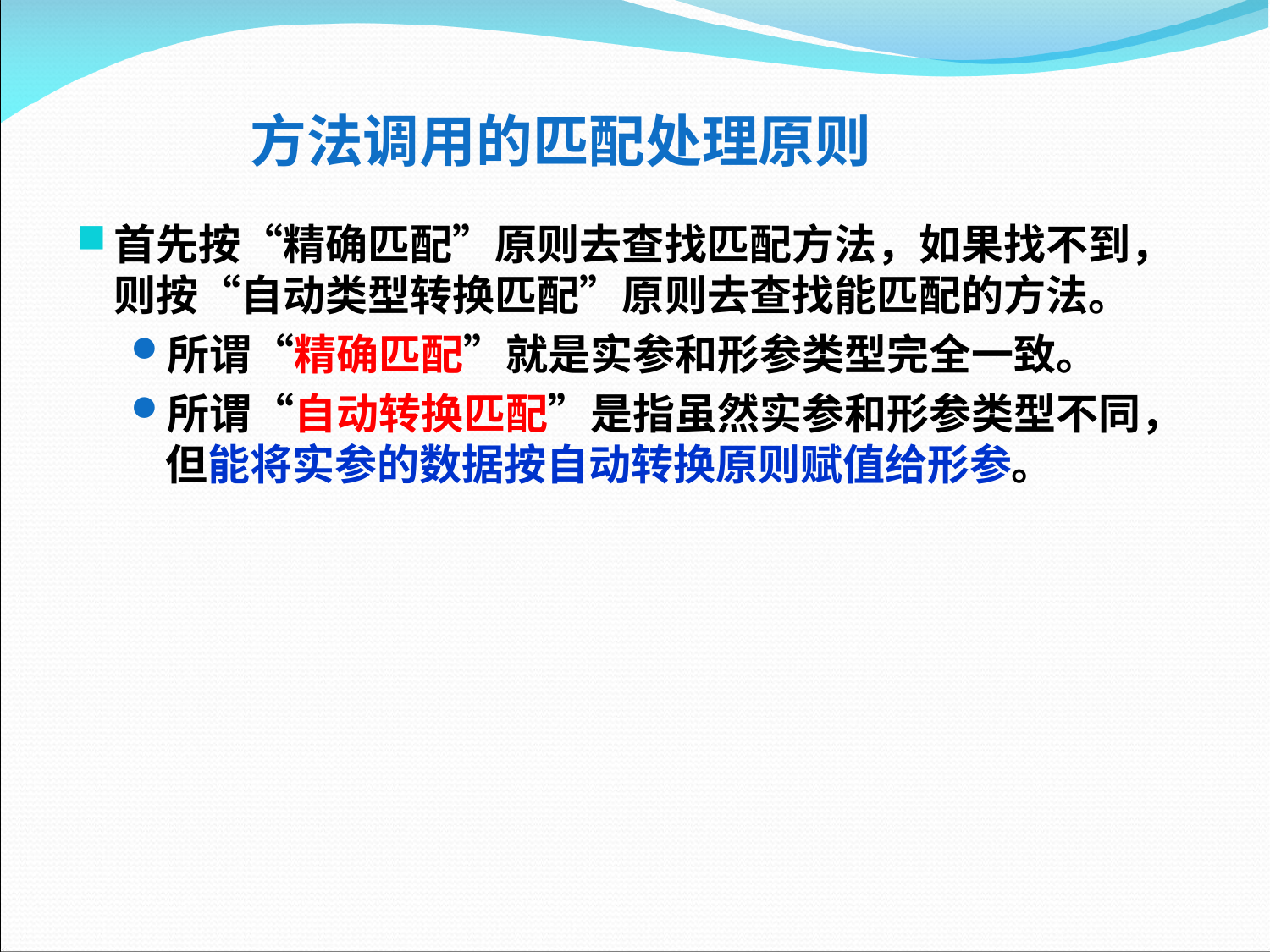

方法调用的匹配处理原则
首先按“精确匹配”原则去查找匹配方法，如果找不到，则按“自动类型转换匹配”原则去查找能匹配的方法。
所谓“精确匹配”就是实参和形参类型完全一致。
所谓“自动转换匹配”是指虽然实参和形参类型不同，但能将实参的数据按自动转换原则赋值给形参。